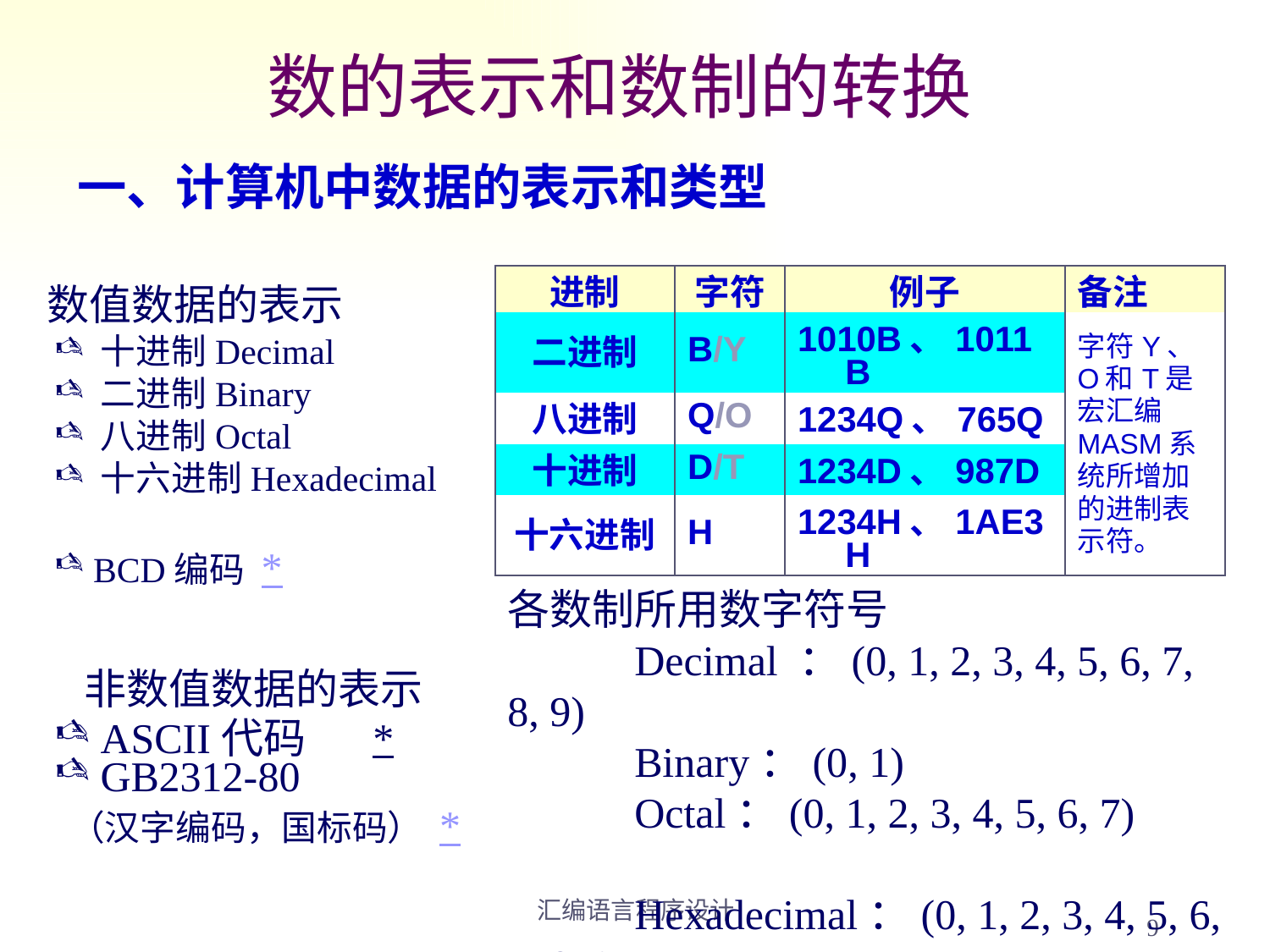

数的表示和数制的转换
#
一、计算机中数据的表示和类型
| 进制 | 字符 | 例子 | 备注 |
| --- | --- | --- | --- |
| 二进制 | B/Y | 1010B、1011B | 字符Y、O和T是宏汇编MASM系统所增加的进制表示符。 |
| 八进制 | Q/O | 1234Q、765Q |  |
| 十进制 | D/T | 1234D、987D |  |
| 十六进制 | H | 1234H、1AE3H |  |
数值数据的表示
 十进制Decimal
 二进制Binary
 八进制Octal
 十六进制Hexadecimal

 BCD编码 *

非数值数据的表示
 ASCII代码      *
 GB2312-80
   （汉字编码，国标码） *
各数制所用数字符号
	Decimal ：(0, 1, 2, 3, 4, 5, 6, 7, 8, 9)
	Binary：(0, 1)
	Octal：(0, 1, 2, 3, 4, 5, 6, 7)
	Hexadecimal：(0, 1, 2, 3, 4, 5, 6, 7, 8, 9, 				   				A, B, C, D, E, F)
9
汇编语言程序设计